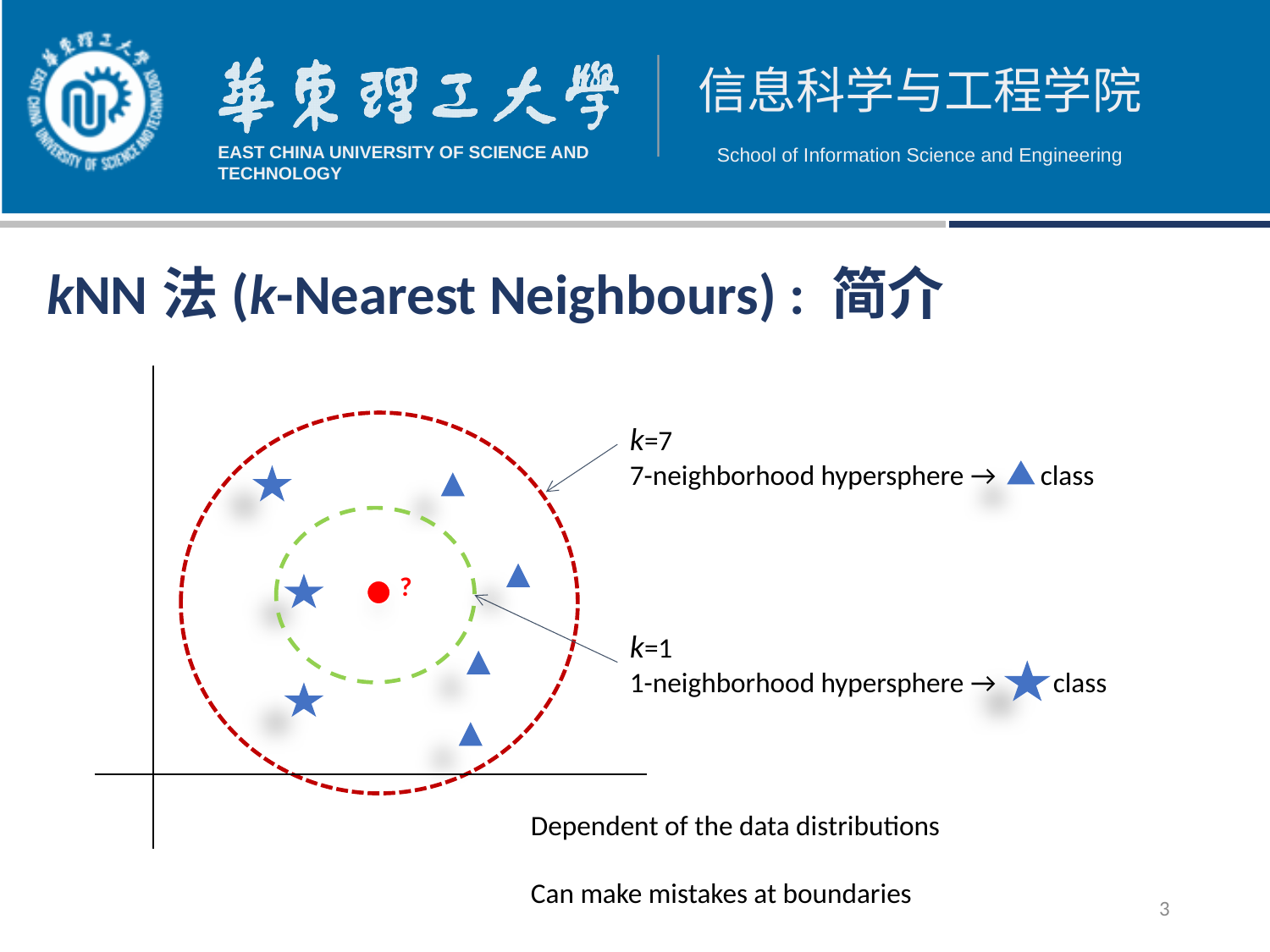

# kNN法(k-Nearest Neighbours) : 简介

k=7
7-neighborhood hypersphere →       class

?

k=1
1-neighborhood hypersphere →         class

Dependent of the data distributions

Can make mistakes at boundaries
3